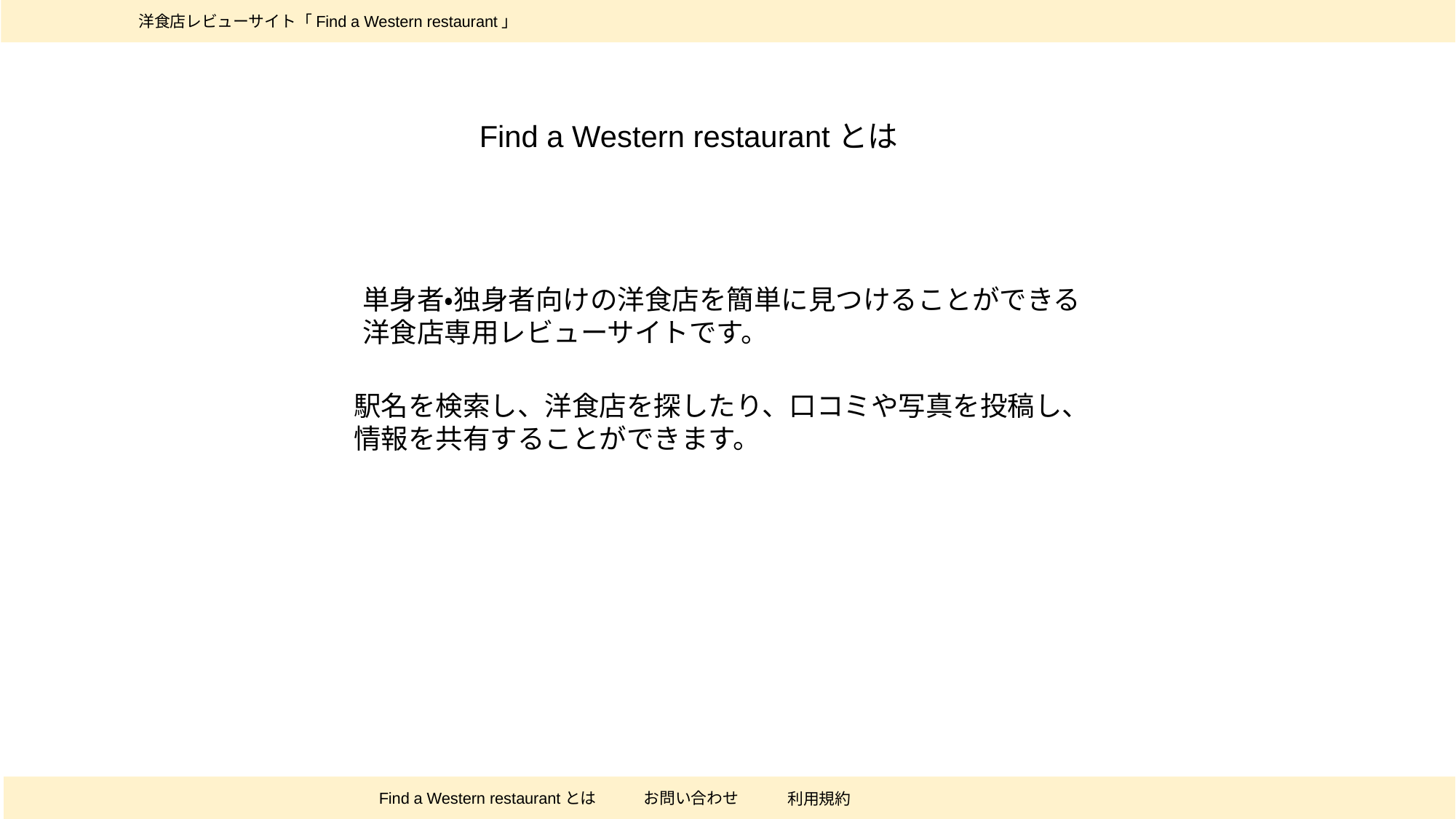

洋食店レビューサイト「Find a Western restaurant」
Find a Western restaurantとは
単身者・独身者向けの洋食店を簡単に見つけることができる
洋食店専用レビューサイトです。
駅名を検索し、洋食店を探したり、口コミや写真を投稿し、
情報を共有することができます。

Find a Western restaurantとは
お問い合わせ
利用規約